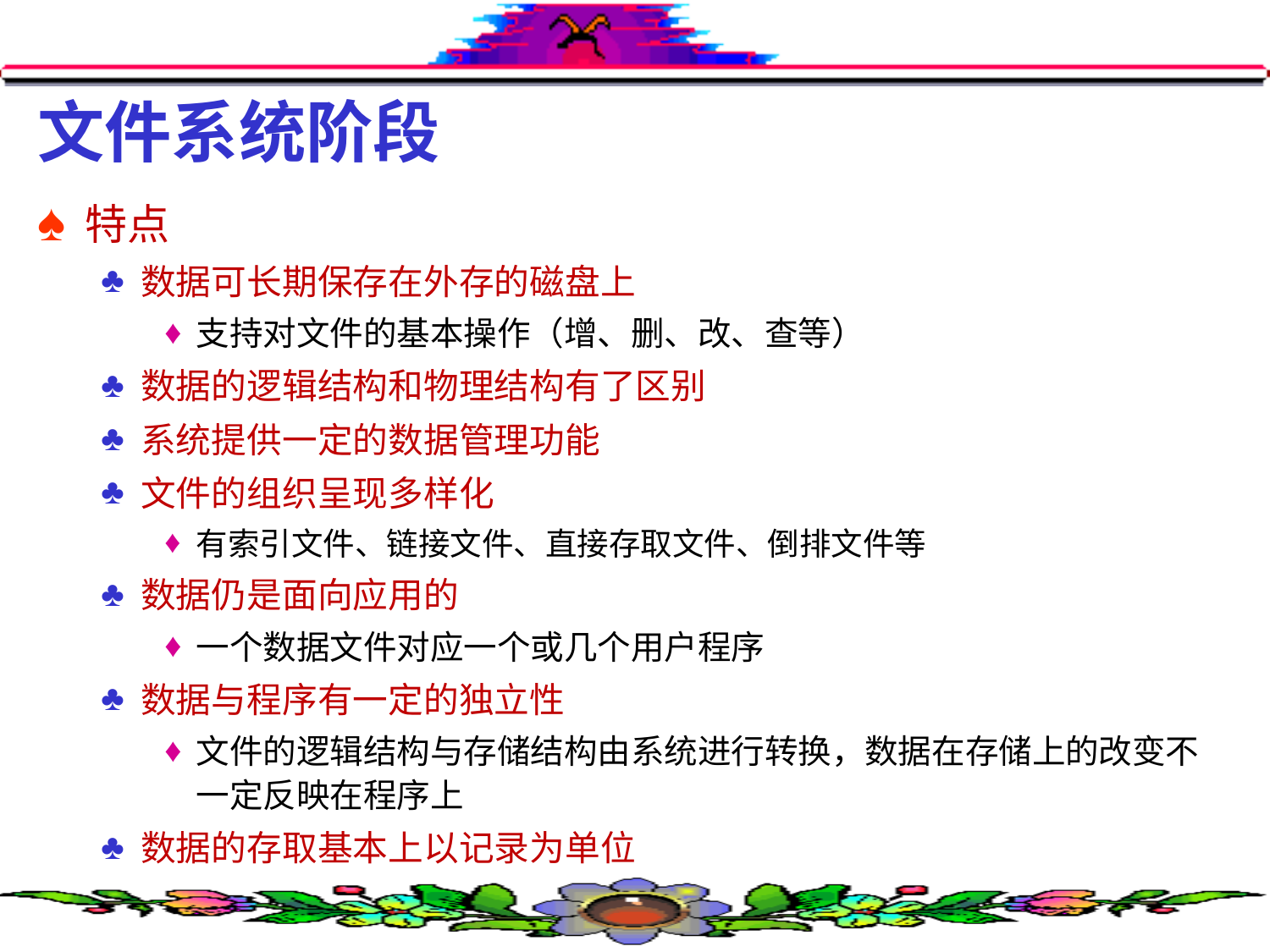

# 文件系统阶段
特点
数据可长期保存在外存的磁盘上
支持对文件的基本操作（增、删、改、查等）
数据的逻辑结构和物理结构有了区别
系统提供一定的数据管理功能
文件的组织呈现多样化
有索引文件、链接文件、直接存取文件、倒排文件等
数据仍是面向应用的
一个数据文件对应一个或几个用户程序
数据与程序有一定的独立性
文件的逻辑结构与存储结构由系统进行转换，数据在存储上的改变不一定反映在程序上
数据的存取基本上以记录为单位